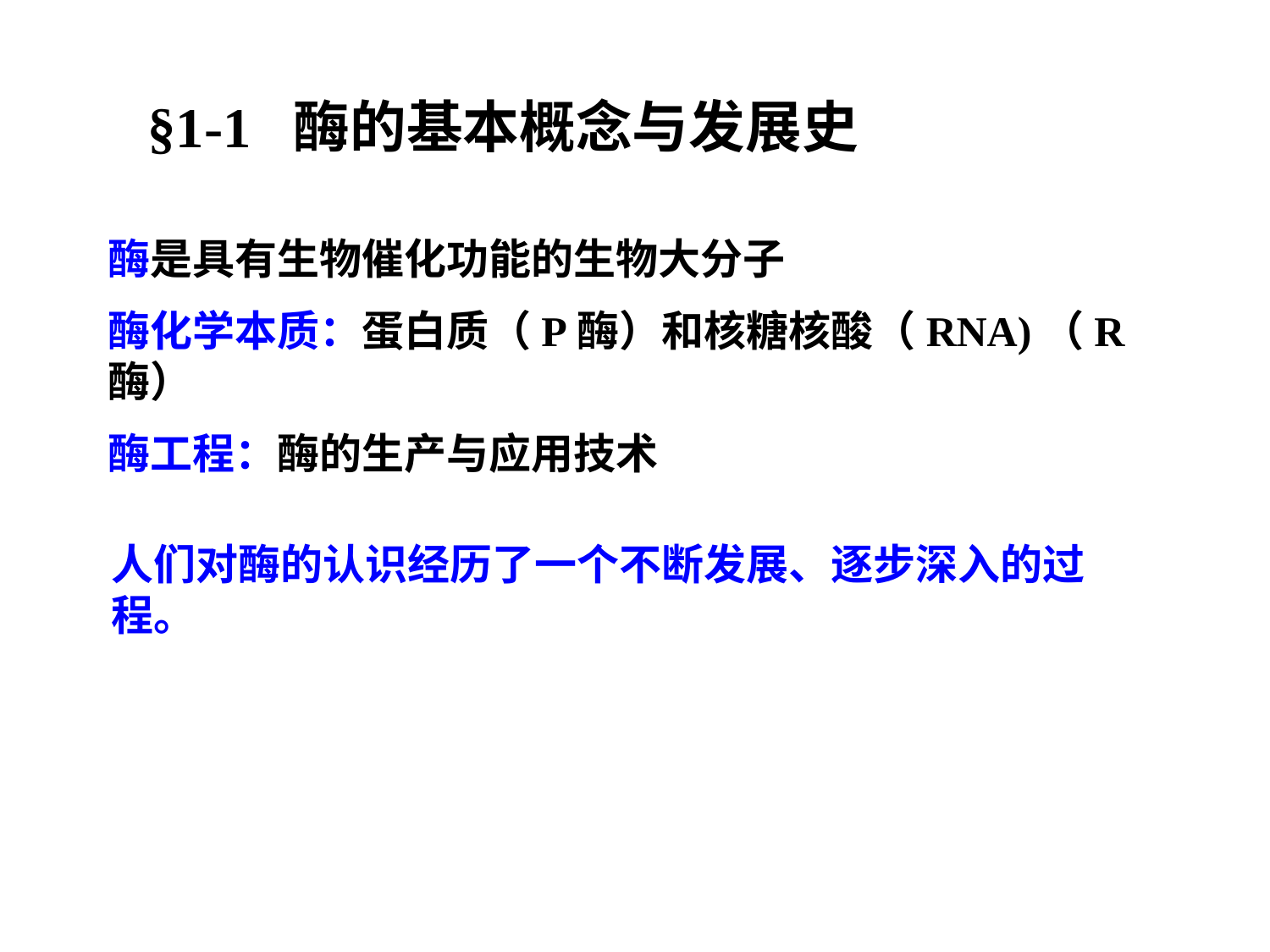

# §1-1  酶的基本概念与发展史
酶是具有生物催化功能的生物大分子
酶化学本质：蛋白质（P酶）和核糖核酸（RNA)（R酶）
酶工程：酶的生产与应用技术
人们对酶的认识经历了一个不断发展、逐步深入的过程。